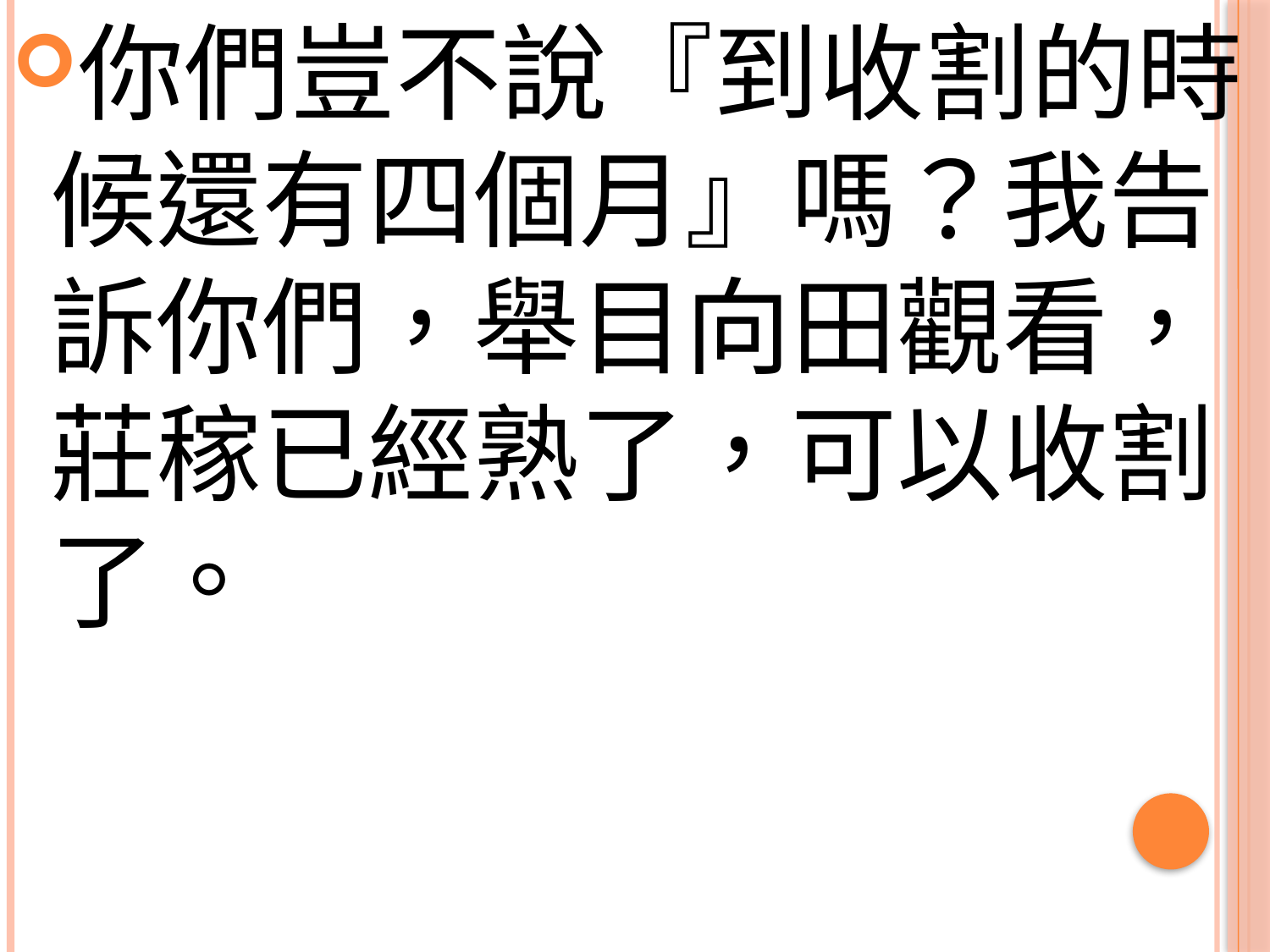

你們豈不說『到收割的時候還有四個月』嗎？我告訴你們，舉目向田觀看，莊稼已經熟了，可以收割了。